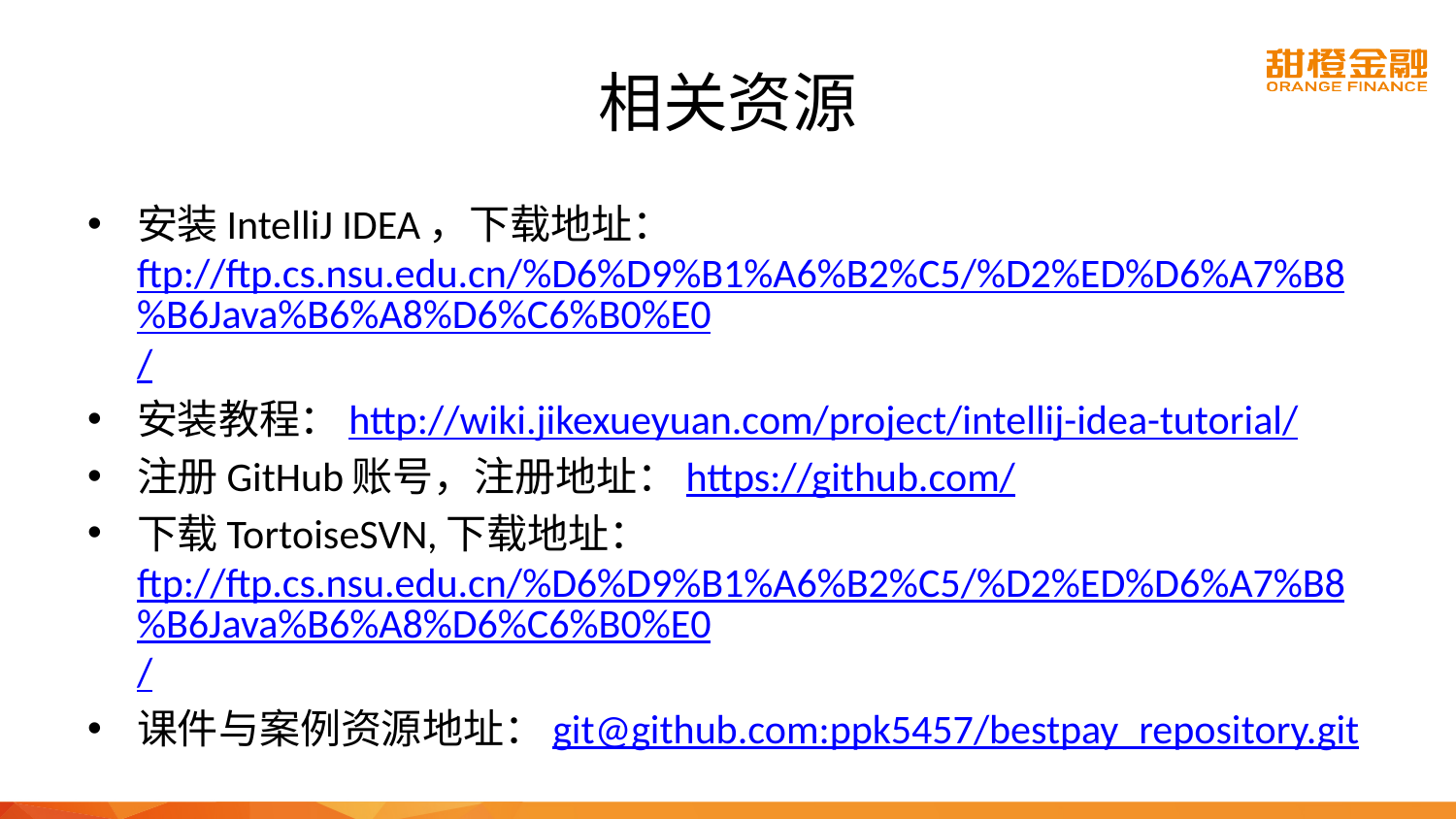

# 相关资源
安装IntelliJ IDEA，下载地址：ftp://ftp.cs.nsu.edu.cn/%D6%D9%B1%A6%B2%C5/%D2%ED%D6%A7%B8%B6Java%B6%A8%D6%C6%B0%E0/
安装教程：http://wiki.jikexueyuan.com/project/intellij-idea-tutorial/
注册GitHub账号，注册地址：https://github.com/
下载TortoiseSVN,下载地址：ftp://ftp.cs.nsu.edu.cn/%D6%D9%B1%A6%B2%C5/%D2%ED%D6%A7%B8%B6Java%B6%A8%D6%C6%B0%E0/
课件与案例资源地址：git@github.com:ppk5457/bestpay_repository.git